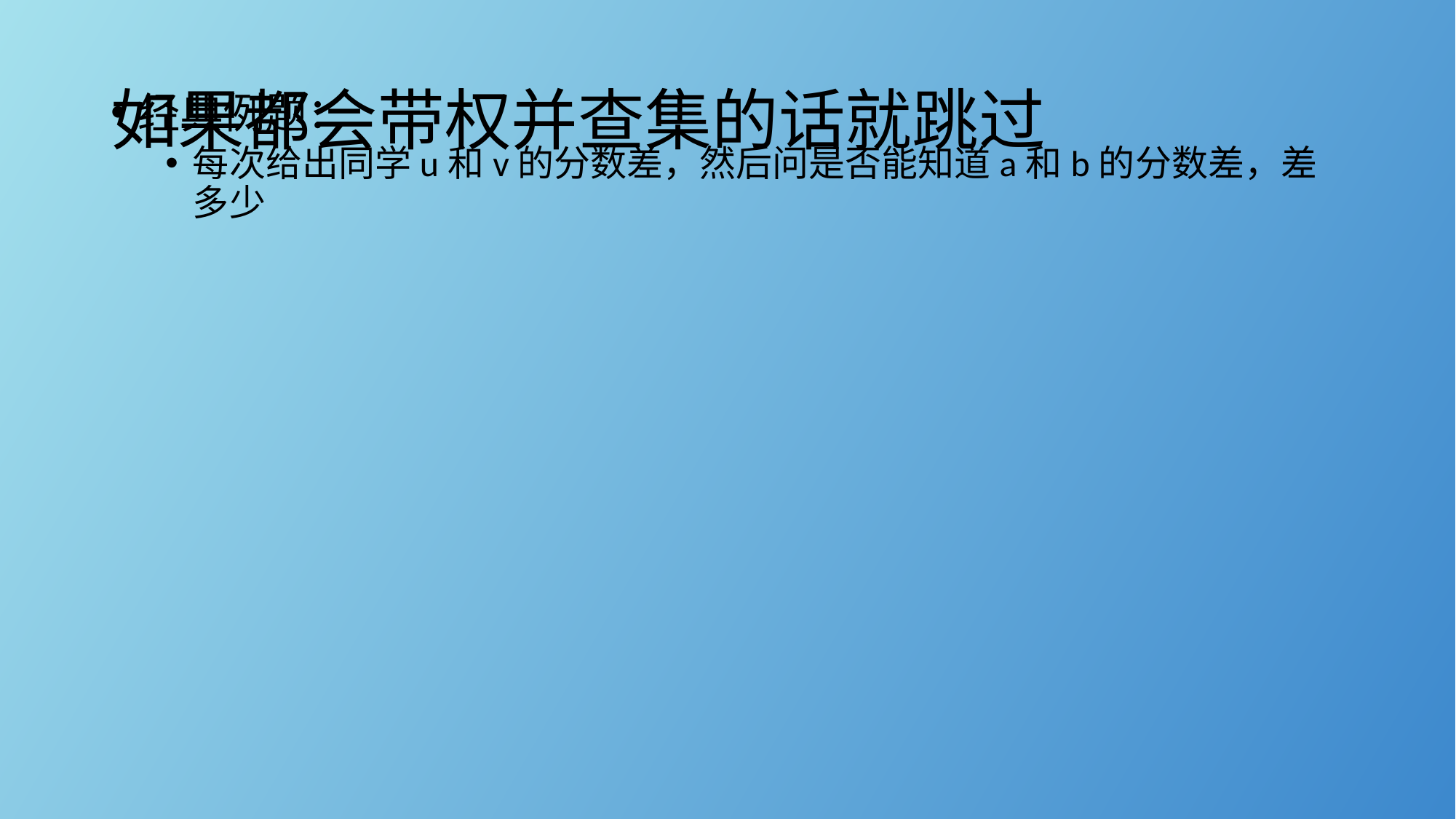

# 如果都会带权并查集的话就跳过
经典例题：
每次给出同学u和v的分数差，然后问是否能知道a和b的分数差，差多少